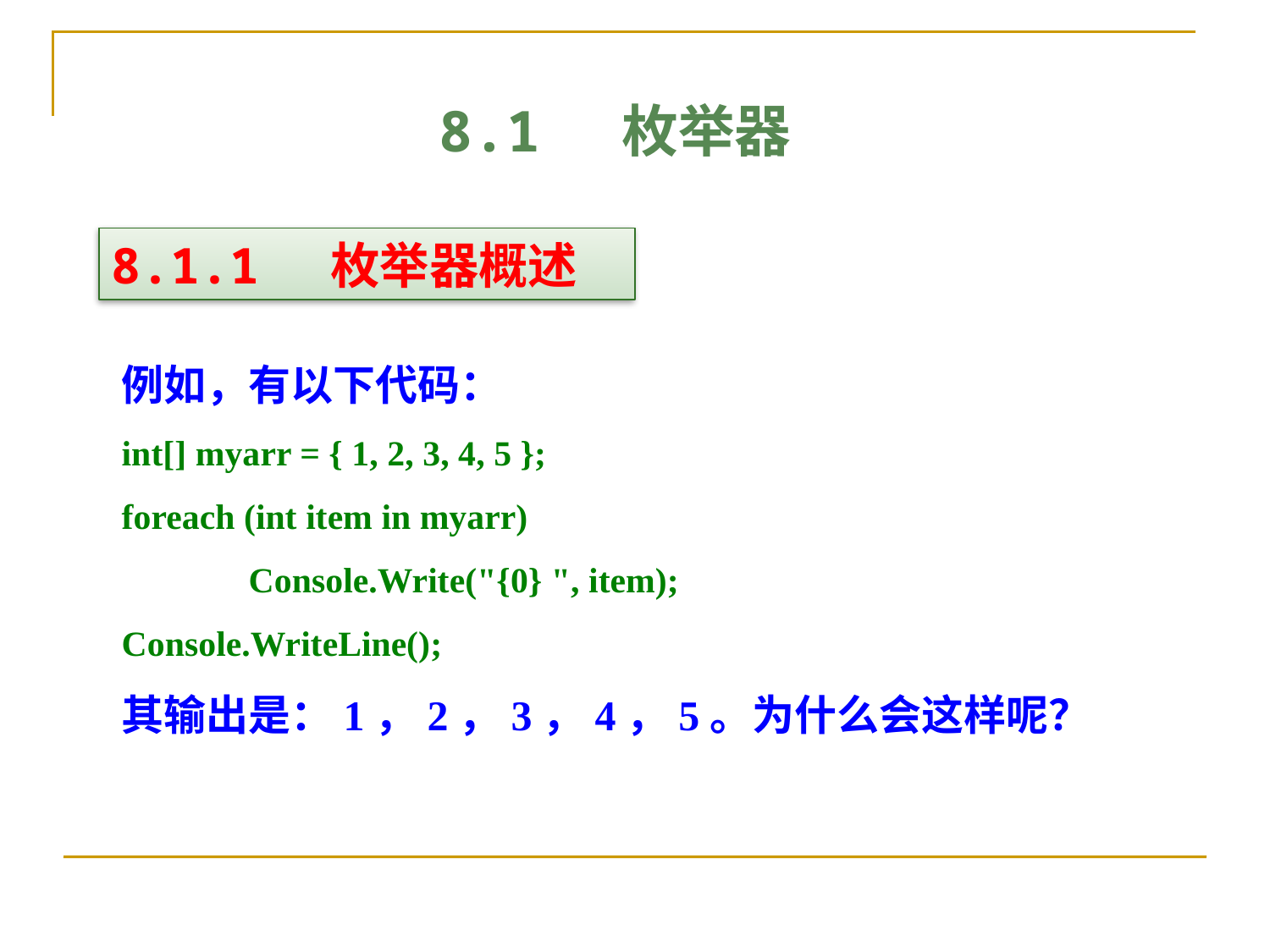

8.1  枚举器
8.1.1  枚举器概述
例如，有以下代码：
int[] myarr = { 1, 2, 3, 4, 5 };
foreach (int item in myarr)
	Console.Write("{0} ", item);
Console.WriteLine();
其输出是：1，2，3，4，5。为什么会这样呢？